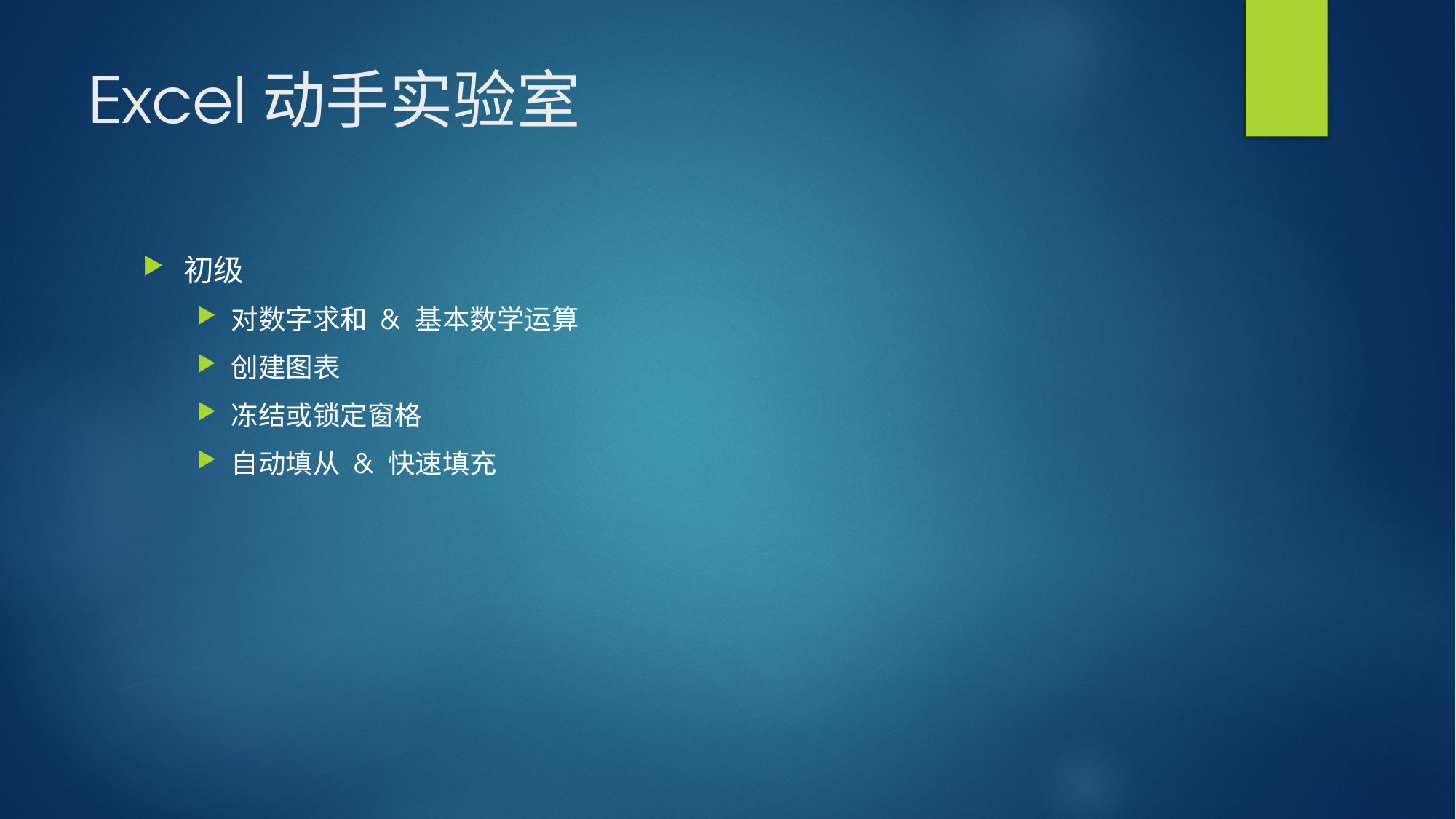

# Excel动手实验室
初级
对数字求和 & 基本数学运算
创建图表
冻结或锁定窗格
自动填从 & 快速填充